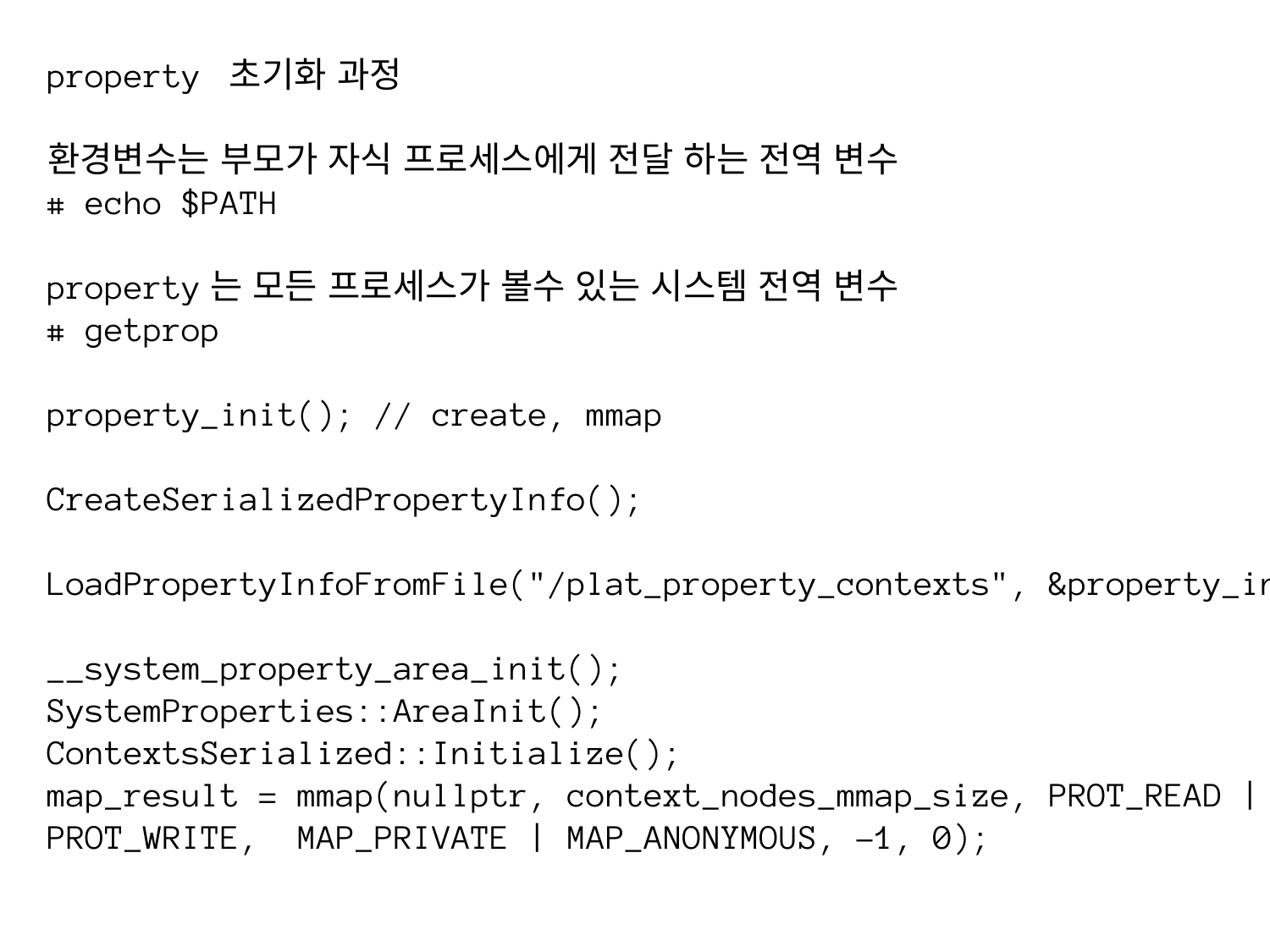

property 초기화 과정

환경변수는 부모가 자식 프로세스에게 전달 하는 전역 변수
# echo $PATH

property는 모든 프로세스가 볼수 있는 시스템 전역 변수
# getprop

property_init(); // create, mmap

CreateSerializedPropertyInfo();

LoadPropertyInfoFromFile("/plat_property_contexts", &property_infos);

__system_property_area_init();
SystemProperties::AreaInit();
ContextsSerialized::Initialize();
map_result = mmap(nullptr, context_nodes_mmap_size, PROT_READ | PROT_WRITE,  MAP_PRIVATE | MAP_ANONYMOUS, -1, 0);